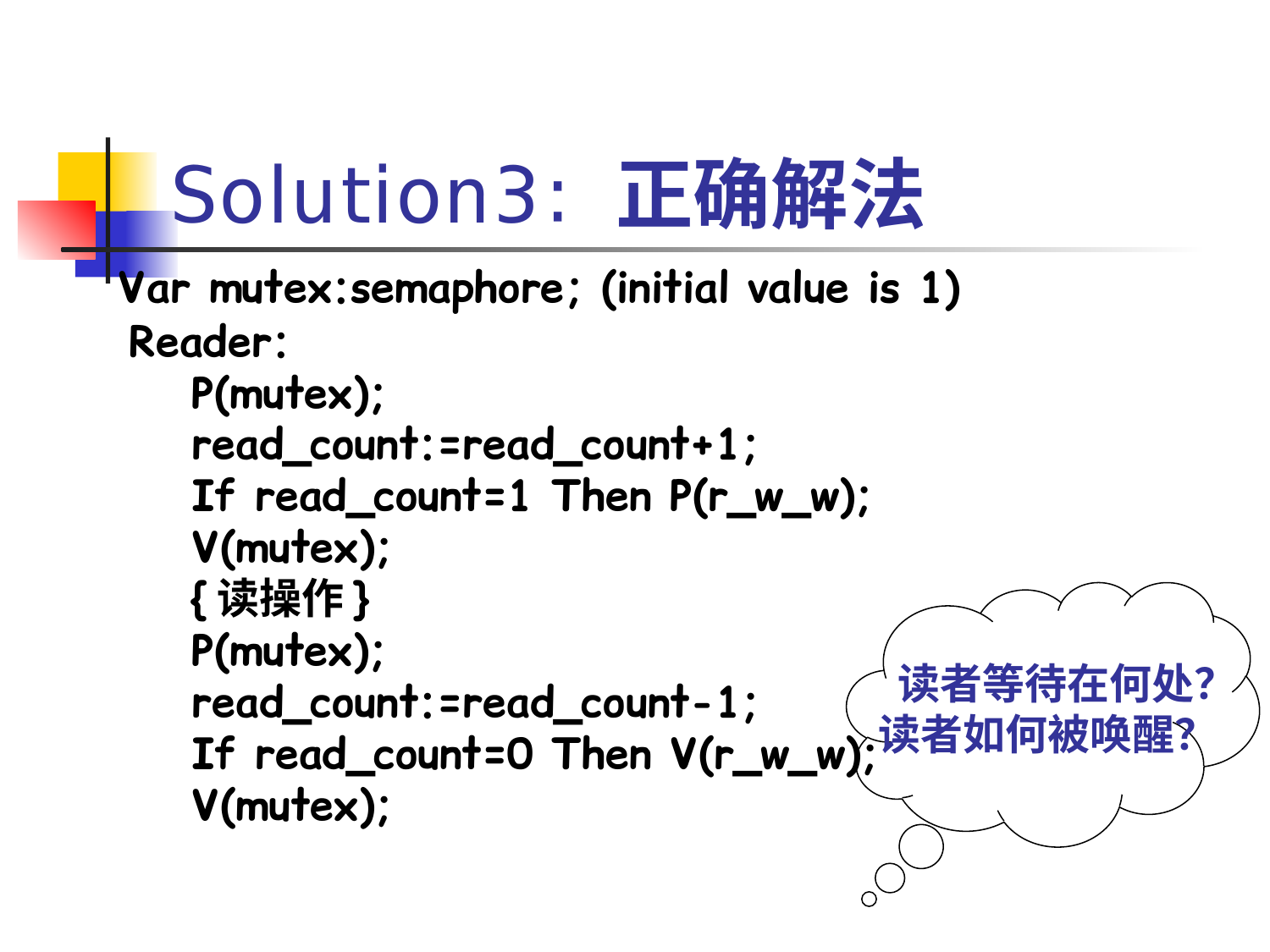

# Solution3: 正确解法
Var mutex:semaphore; (initial value is 1)
 Reader:
    P(mutex);
    read_count:=read_count+1;
    If read_count=1 Then P(r_w_w);
    V(mutex);
    {读操作}
    P(mutex);
    read_count:=read_count-1;
    If read_count=0 Then V(r_w_w);
    V(mutex);
     读者等待在何处？
 读者如何被唤醒？